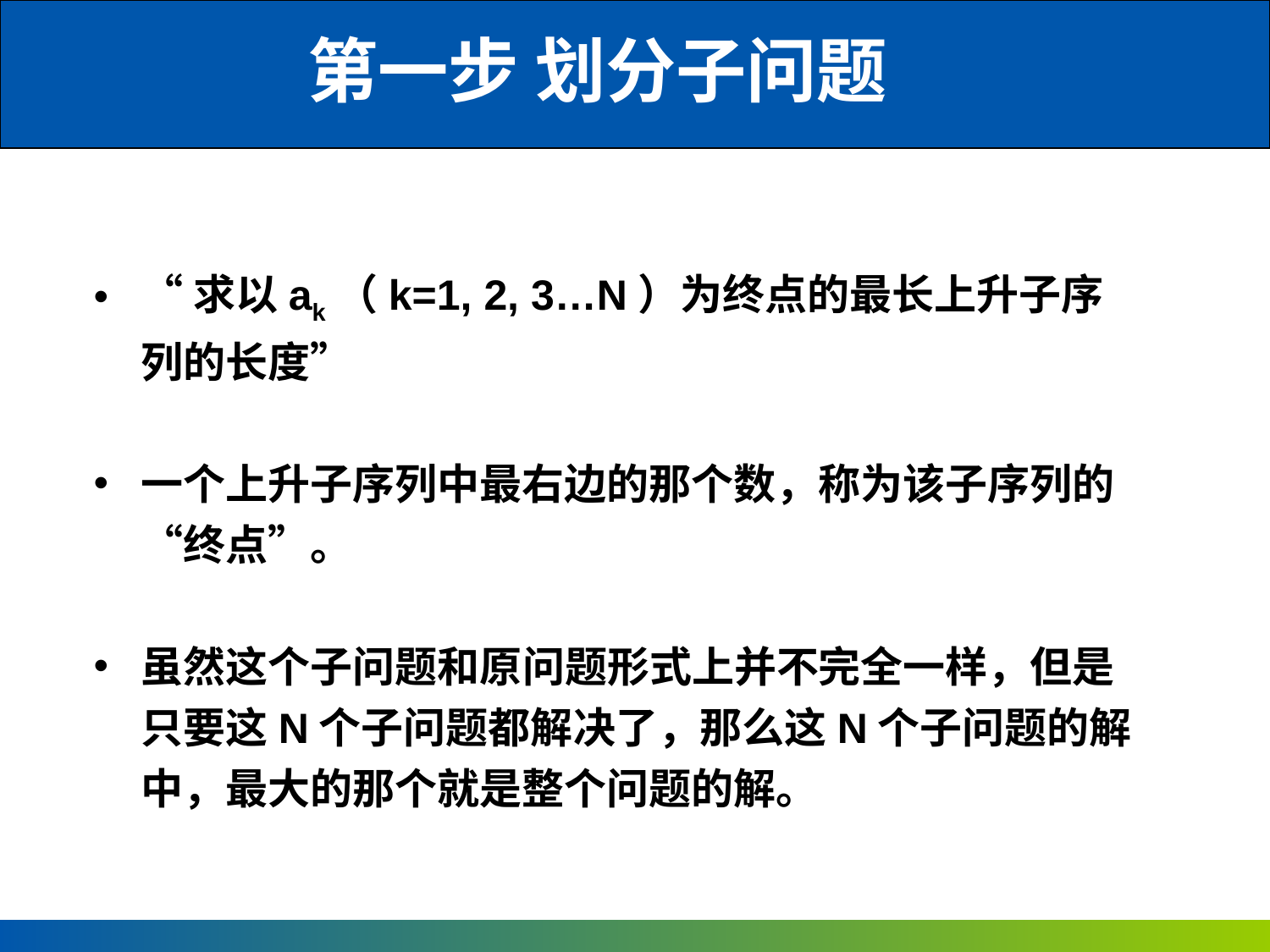

第一步 划分子问题
“求以ak（k=1, 2, 3…N）为终点的最长上升子序列的长度”

一个上升子序列中最右边的那个数，称为该子序列的“终点”。

虽然这个子问题和原问题形式上并不完全一样，但是只要这N个子问题都解决了，那么这N个子问题的解中，最大的那个就是整个问题的解。